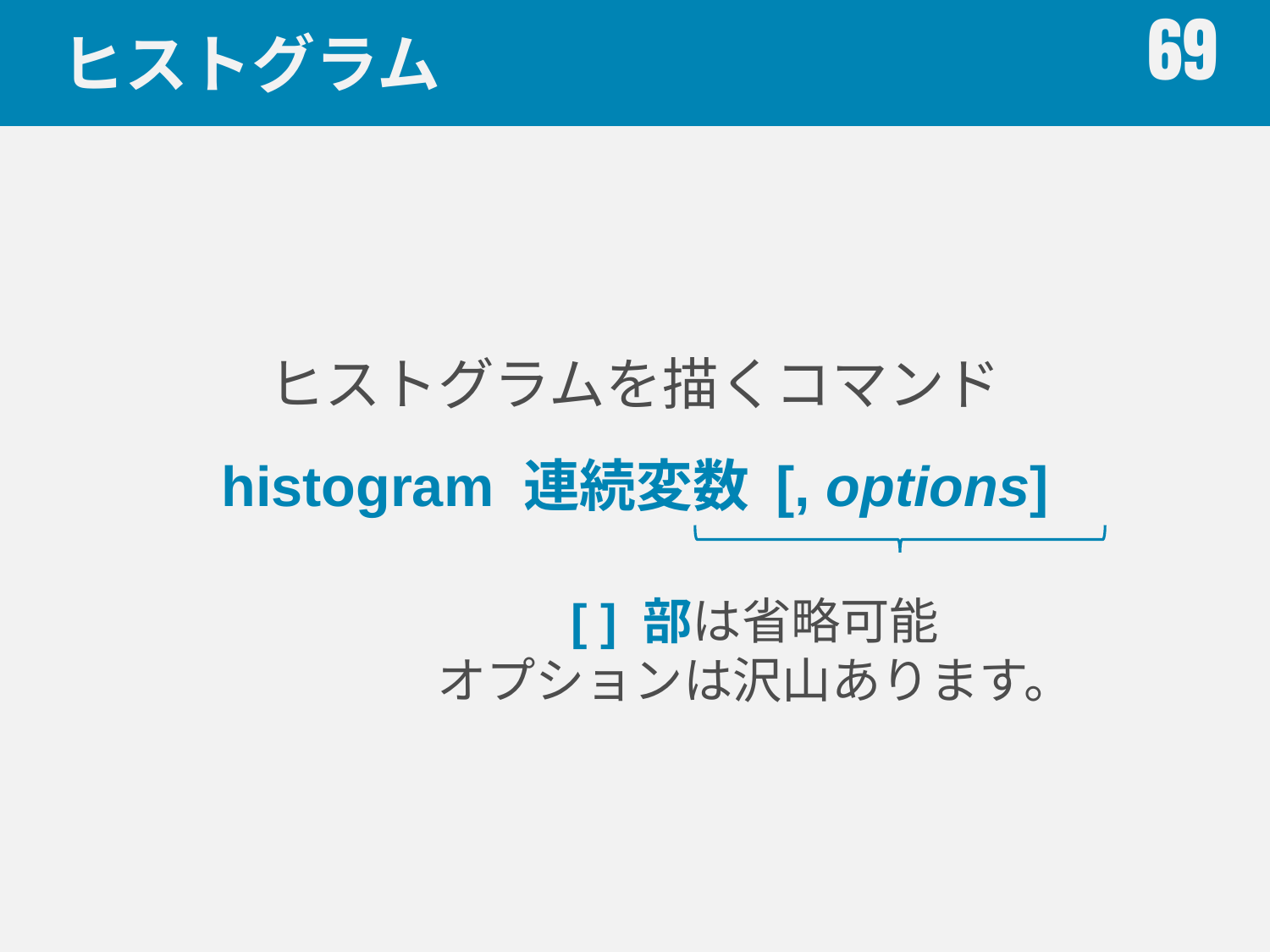

# ヒストグラム
 69
ヒストグラムを描くコマンド
histogram 連続変数 [, options]

[ ] 部は省略可能
オプションは沢山あります。